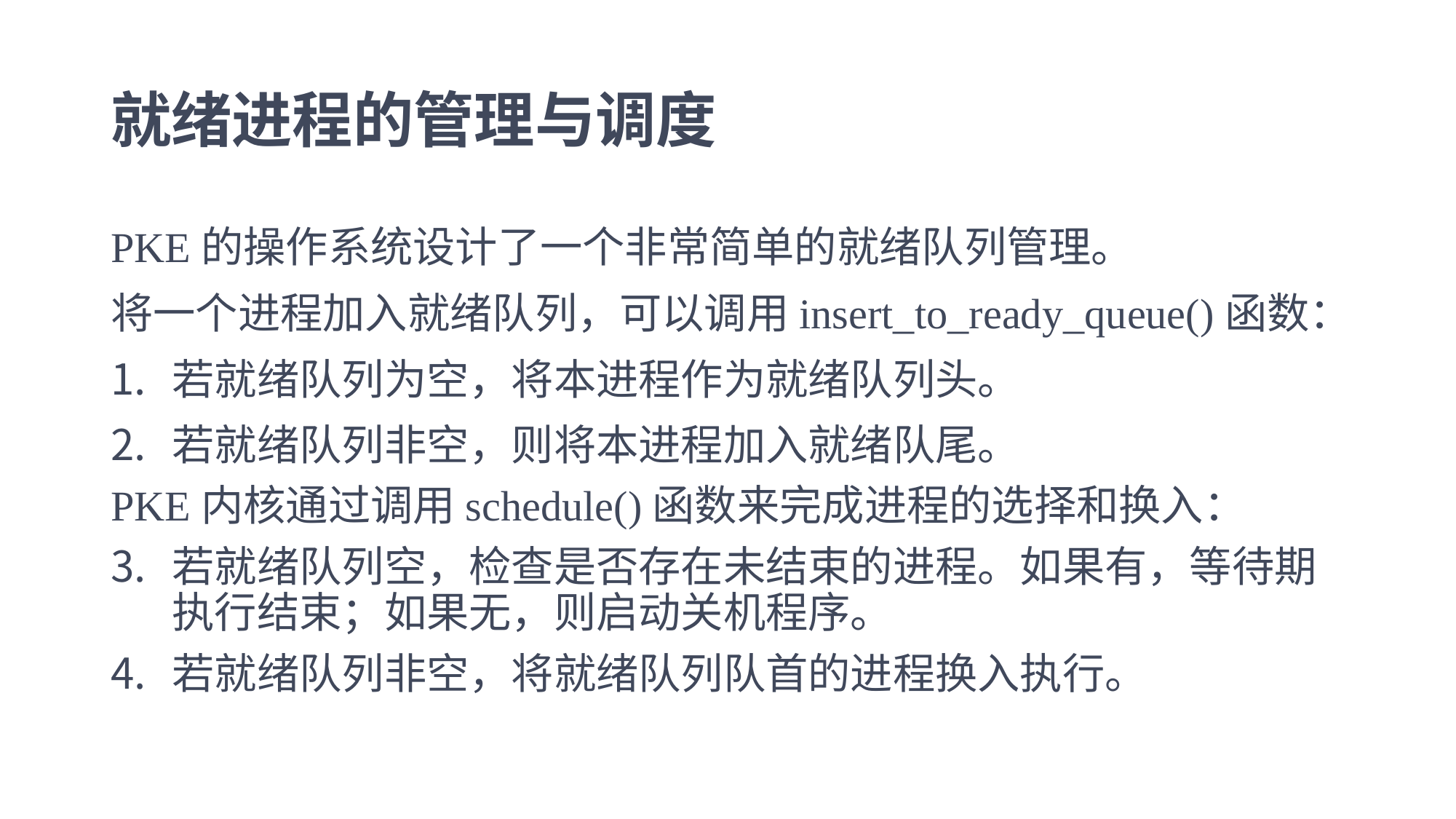

# 就绪进程的管理与调度
PKE的操作系统设计了一个非常简单的就绪队列管理。
将一个进程加入就绪队列，可以调用insert_to_ready_queue()函数：
若就绪队列为空，将本进程作为就绪队列头。
若就绪队列非空，则将本进程加入就绪队尾。
PKE内核通过调用schedule()函数来完成进程的选择和换入：
若就绪队列空，检查是否存在未结束的进程。如果有，等待期执行结束；如果无，则启动关机程序。
若就绪队列非空，将就绪队列队首的进程换入执行。